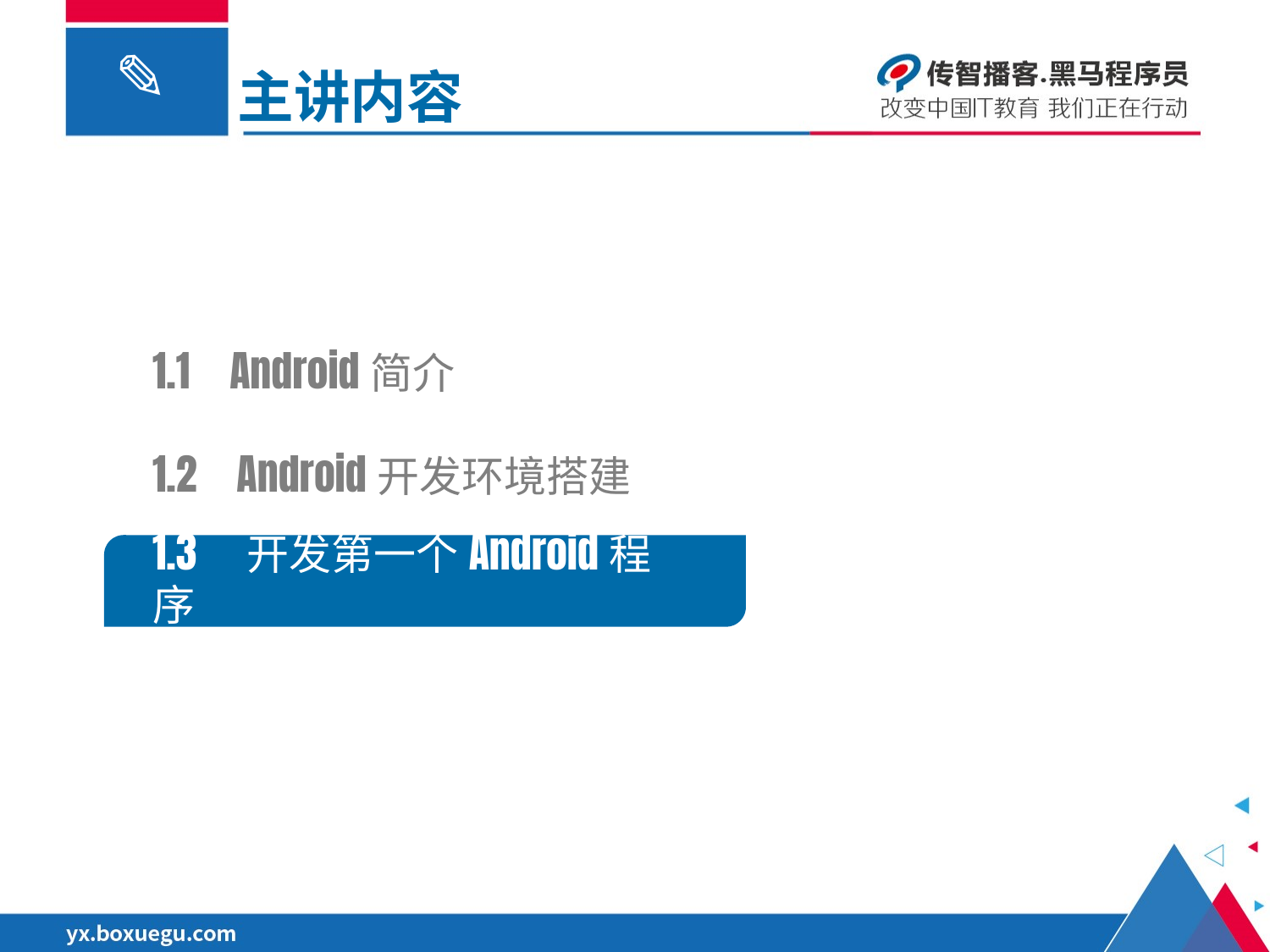

主讲内容
1.1    Android简介
1.2    Android开发环境搭建

1.3    开发第一个Android程序